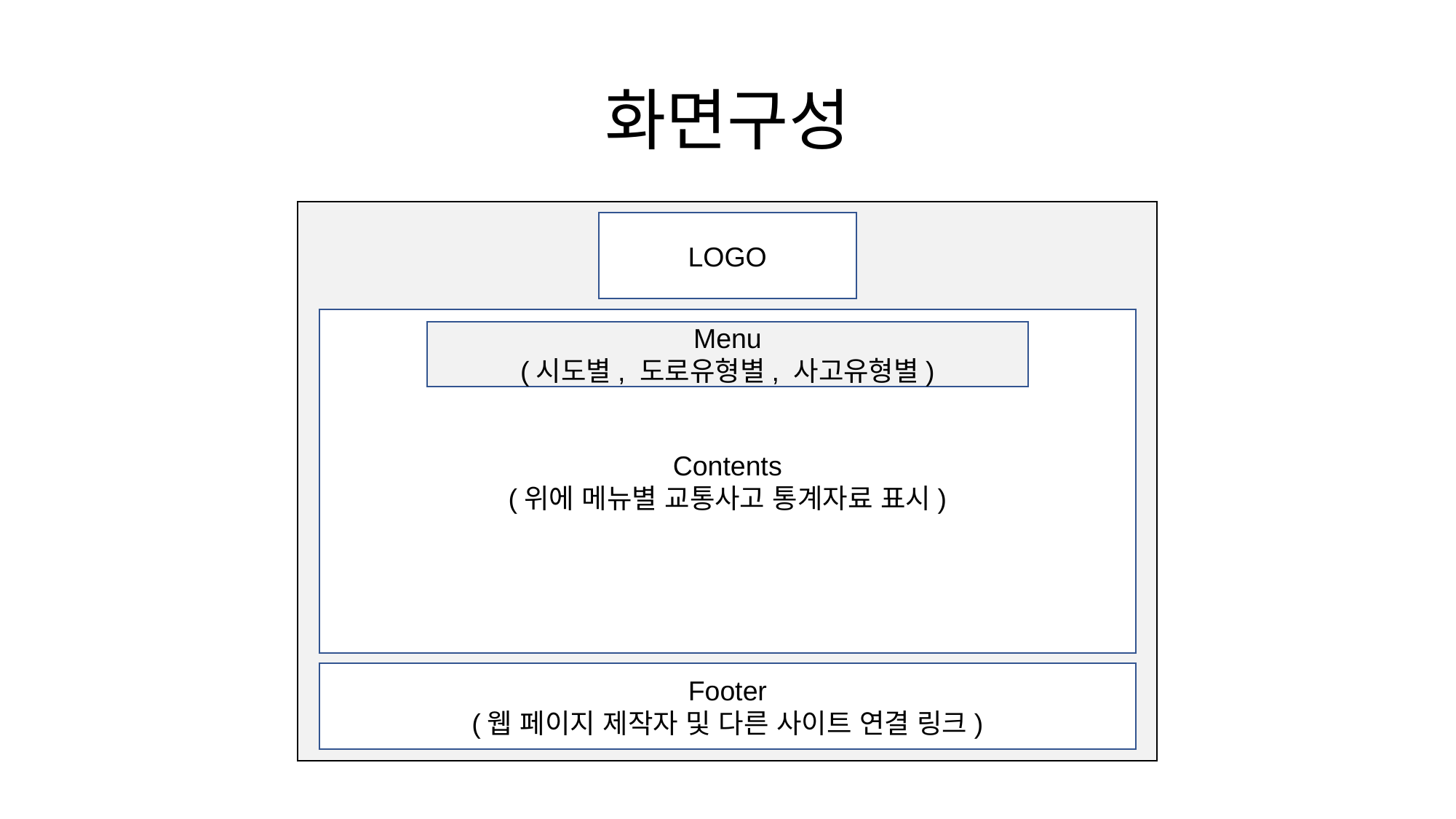

# 화면구성

LOGO
Contents
(위에 메뉴별 교통사고 통계자료 표시)
Menu
(시도별, 도로유형별, 사고유형별)
Footer
(웹 페이지 제작자 및 다른 사이트 연결 링크)